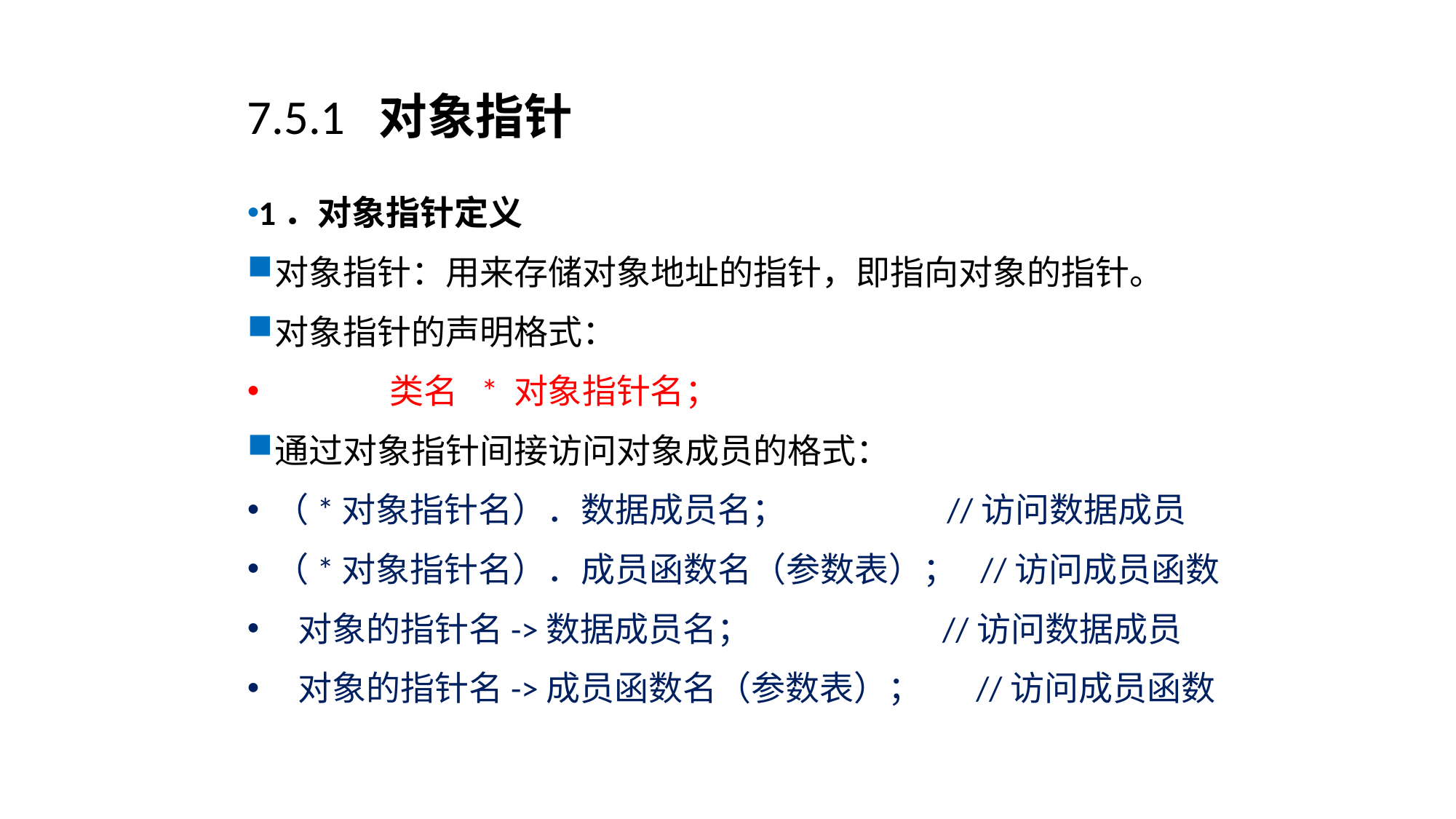

# 7.5.1  对象指针
1．对象指针定义
对象指针：用来存储对象地址的指针，即指向对象的指针。
对象指针的声明格式：
              类名  * 对象指针名；
通过对象指针间接访问对象成员的格式：
（*对象指针名）．数据成员名；                    //访问数据成员
（*对象指针名）．成员函数名（参数表）；  //访问成员函数
  对象的指针名->数据成员名；                        //访问数据成员
  对象的指针名->成员函数名（参数表）；      //访问成员函数